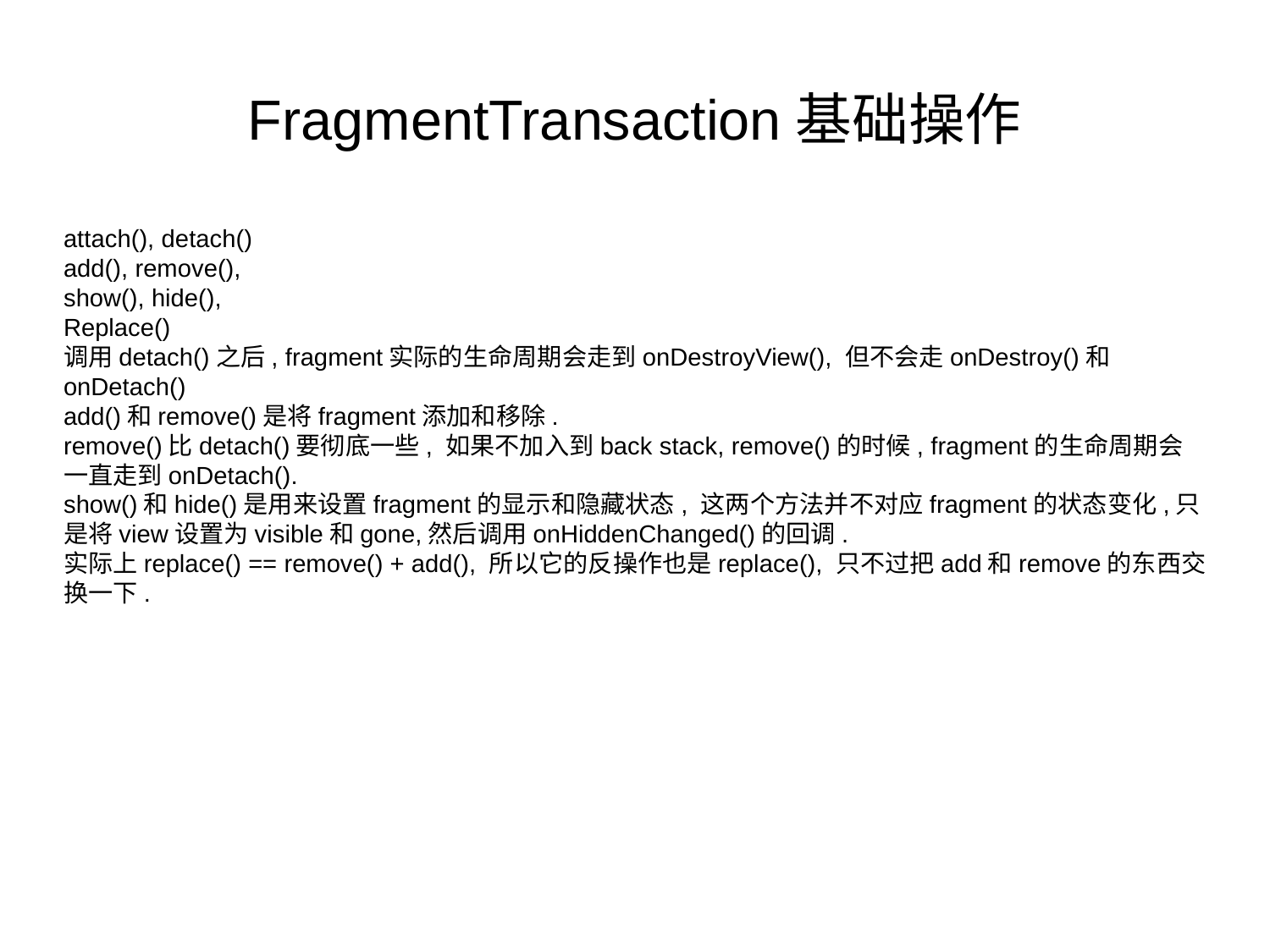

FragmentTransaction基础操作
attach(), detach()
add(), remove(),
show(), hide(),
Replace()
调用detach()之后, fragment实际的生命周期会走到onDestroyView(), 但不会走onDestroy()和onDetach()
add()和remove()是将fragment添加和移除.
remove()比detach()要彻底一些, 如果不加入到back stack, remove()的时候, fragment的生命周期会一直走到onDetach().
show()和hide()是用来设置fragment的显示和隐藏状态, 这两个方法并不对应fragment的状态变化,只是将view设置为visible和gone,然后调用onHiddenChanged()的回调.
实际上replace() == remove() + add(), 所以它的反操作也是replace(), 只不过把add和remove的东西交换一下.